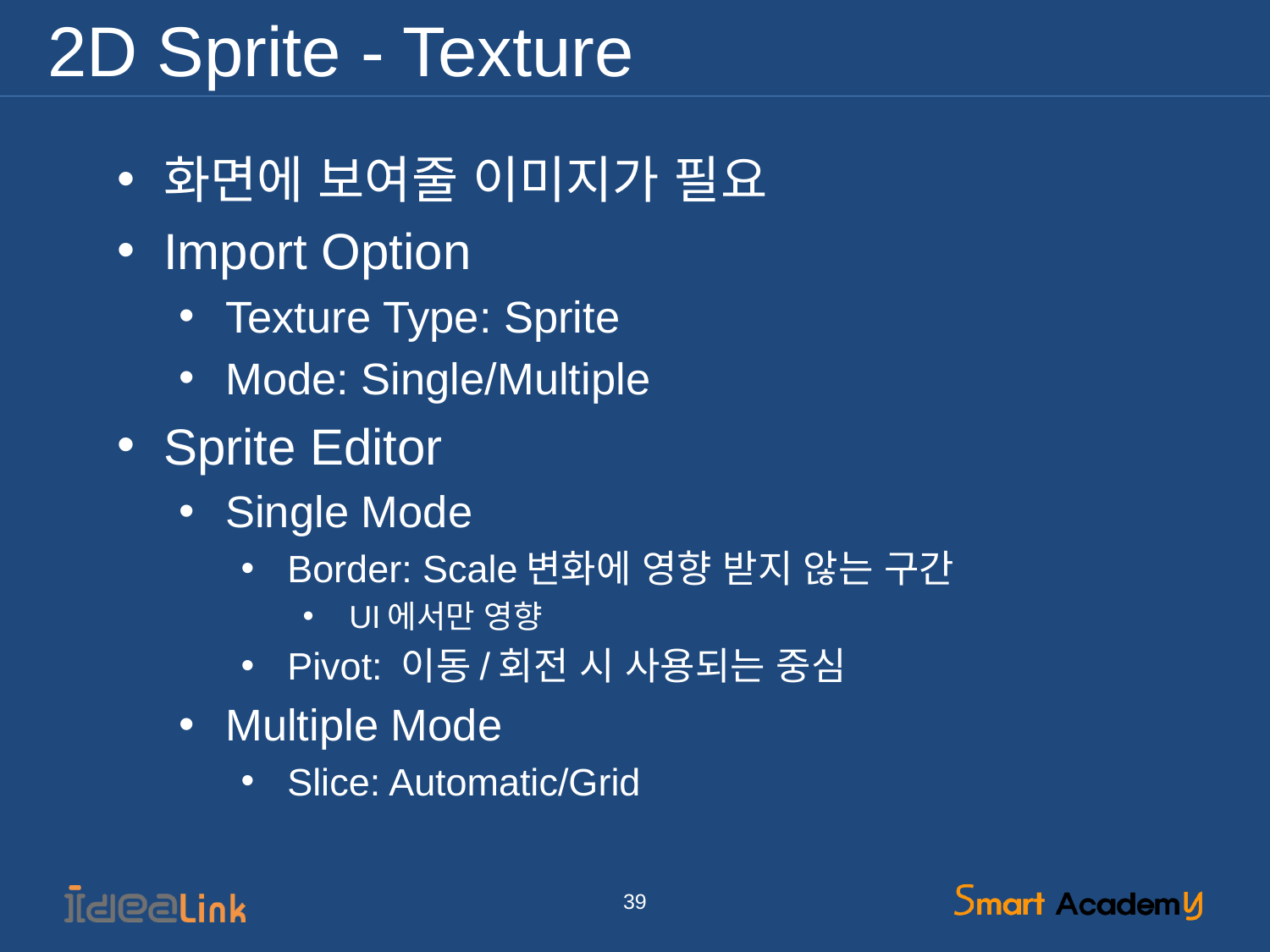

# 2D Sprite - Texture
화면에 보여줄 이미지가 필요
Import Option
Texture Type: Sprite
Mode: Single/Multiple
Sprite Editor
Single Mode
Border: Scale변화에 영향 받지 않는 구간
UI에서만 영향
Pivot: 이동/회전 시 사용되는 중심
Multiple Mode
Slice: Automatic/Grid
39